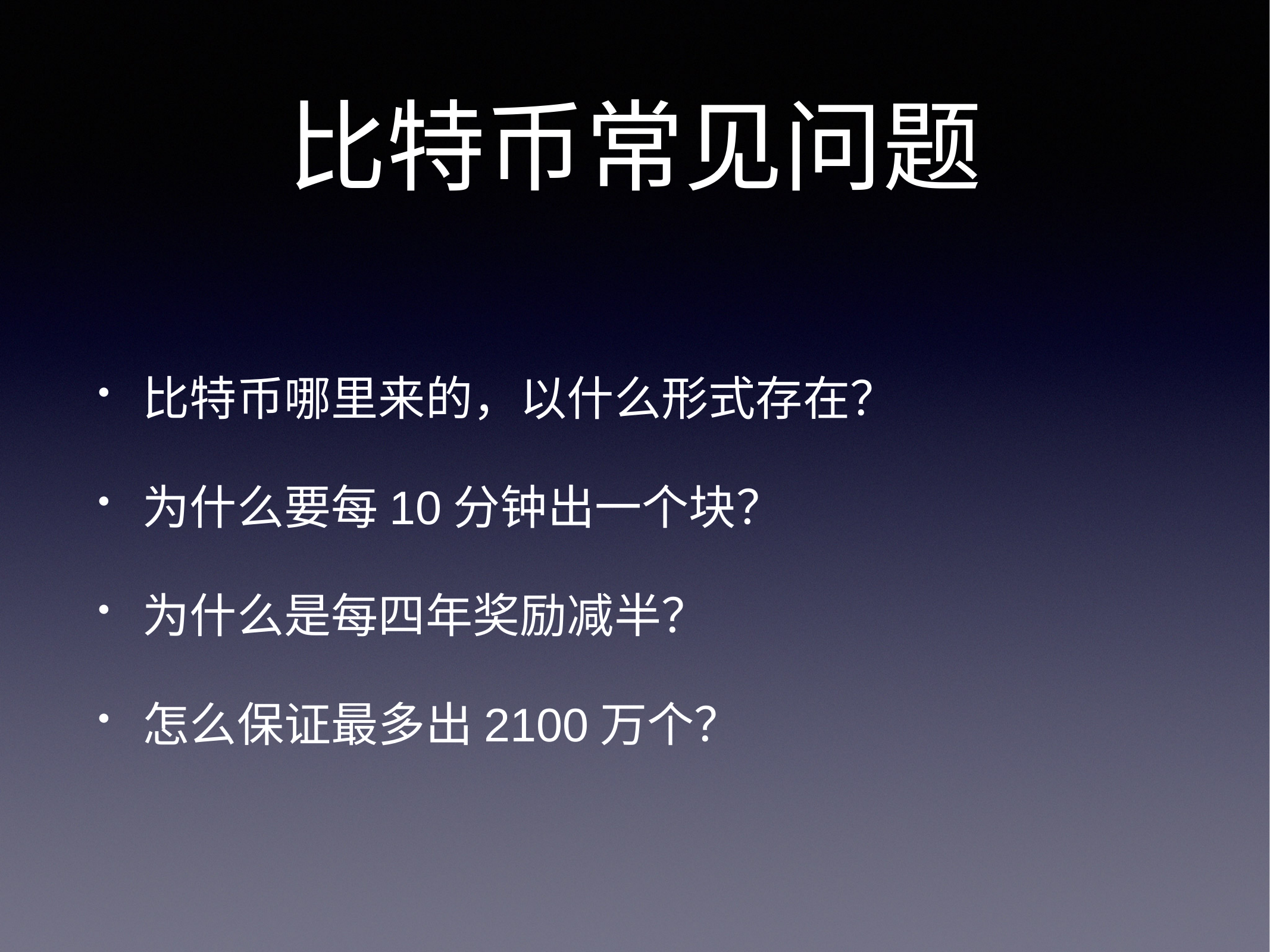

# 比特币常见问题
比特币哪里来的，以什么形式存在？
为什么要每10分钟出一个块？
为什么是每四年奖励减半？
怎么保证最多出2100万个？